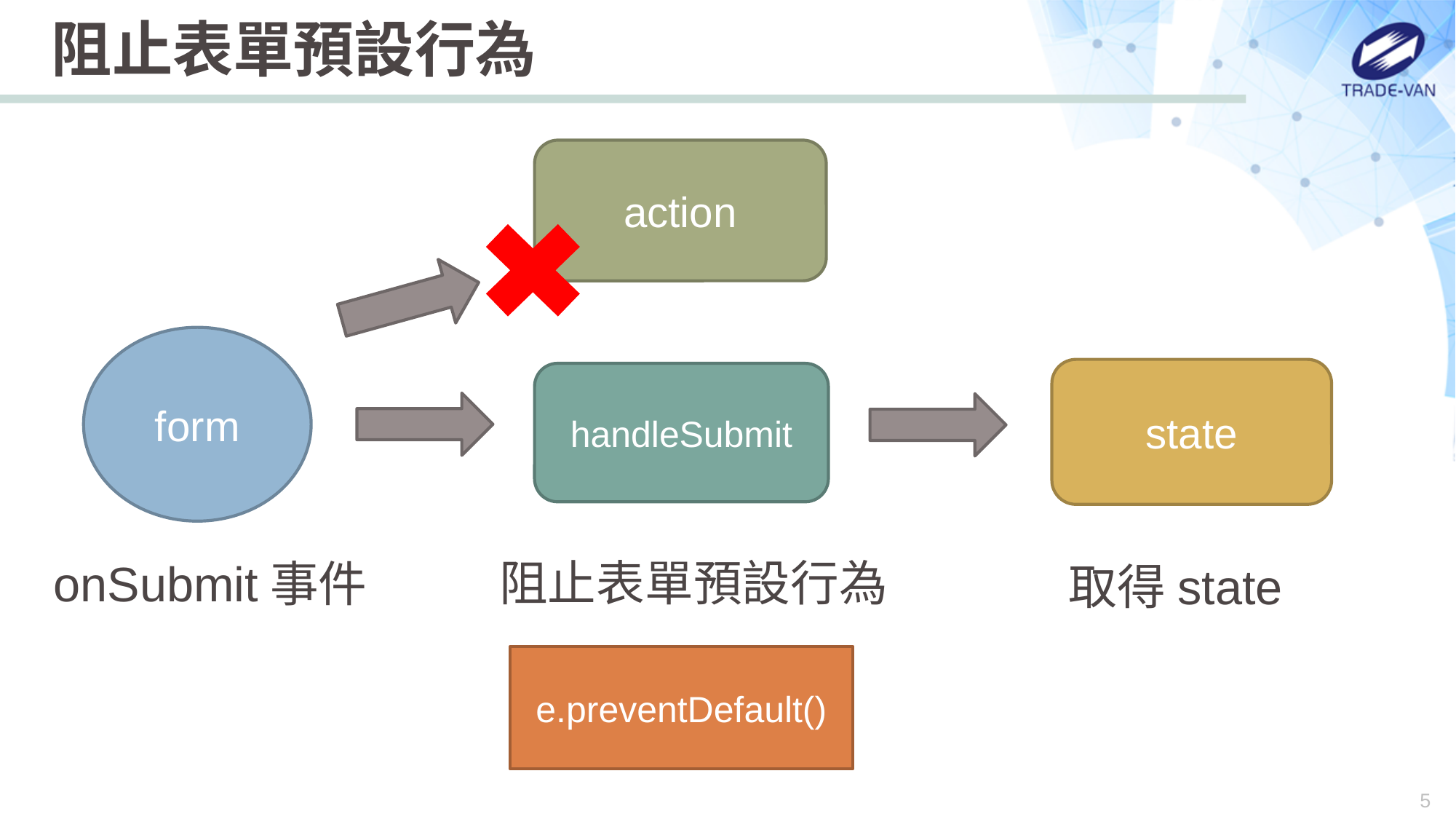

# 阻止表單預設行為
action

form
onSubmit事件
state
取得state
handleSubmit
阻止表單預設行為

e.preventDefault()
5